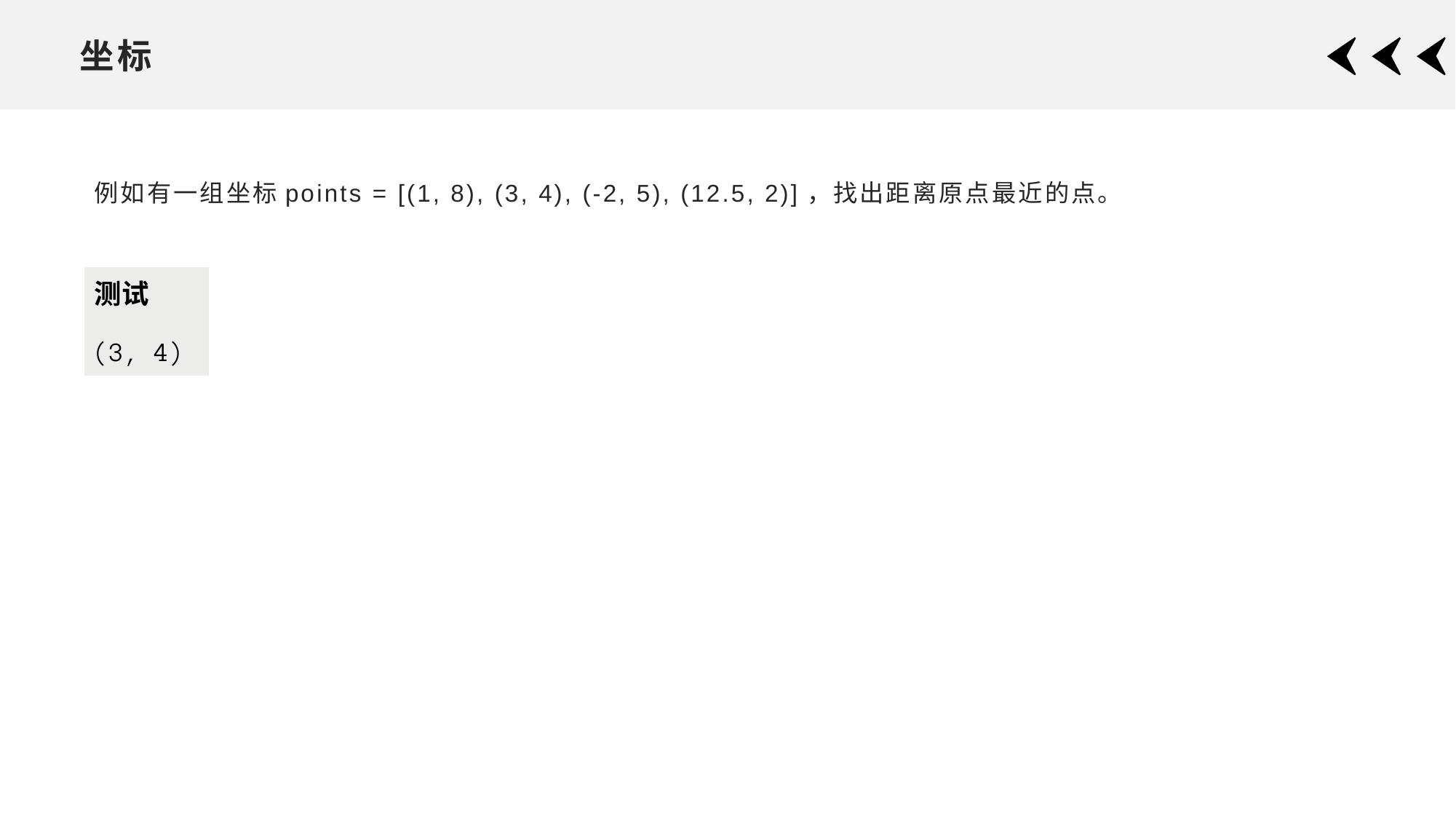

# 坐标
例如有一组坐标points = [(1, 8), (3, 4), (-2, 5), (12.5, 2)]，找出距离原点最近的点。
| 测试 (3, 4) |
| --- |